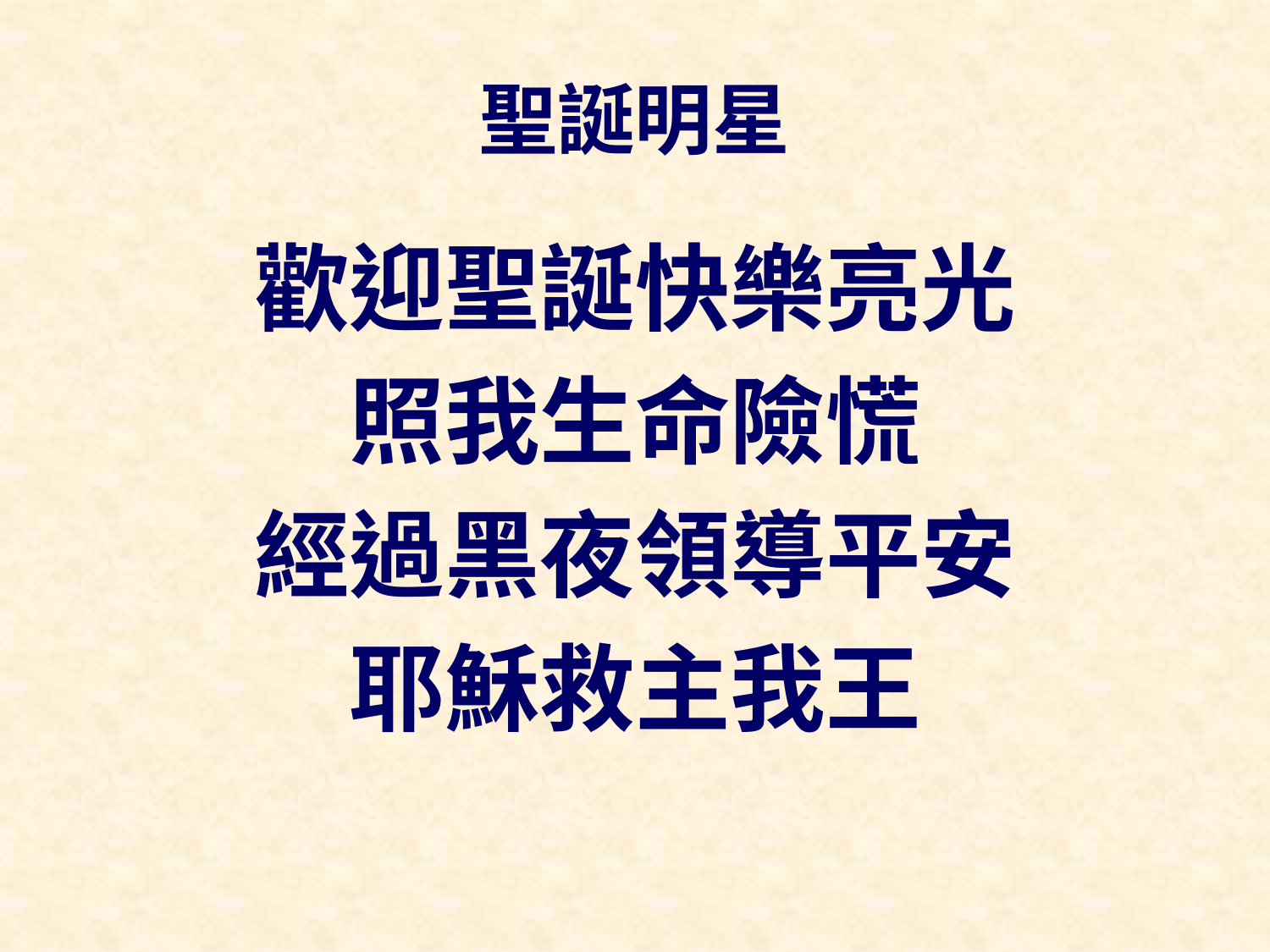

# 聖誕明星
歡迎聖誕快樂亮光
照我生命險慌
經過黑夜領導平安
耶穌救主我王